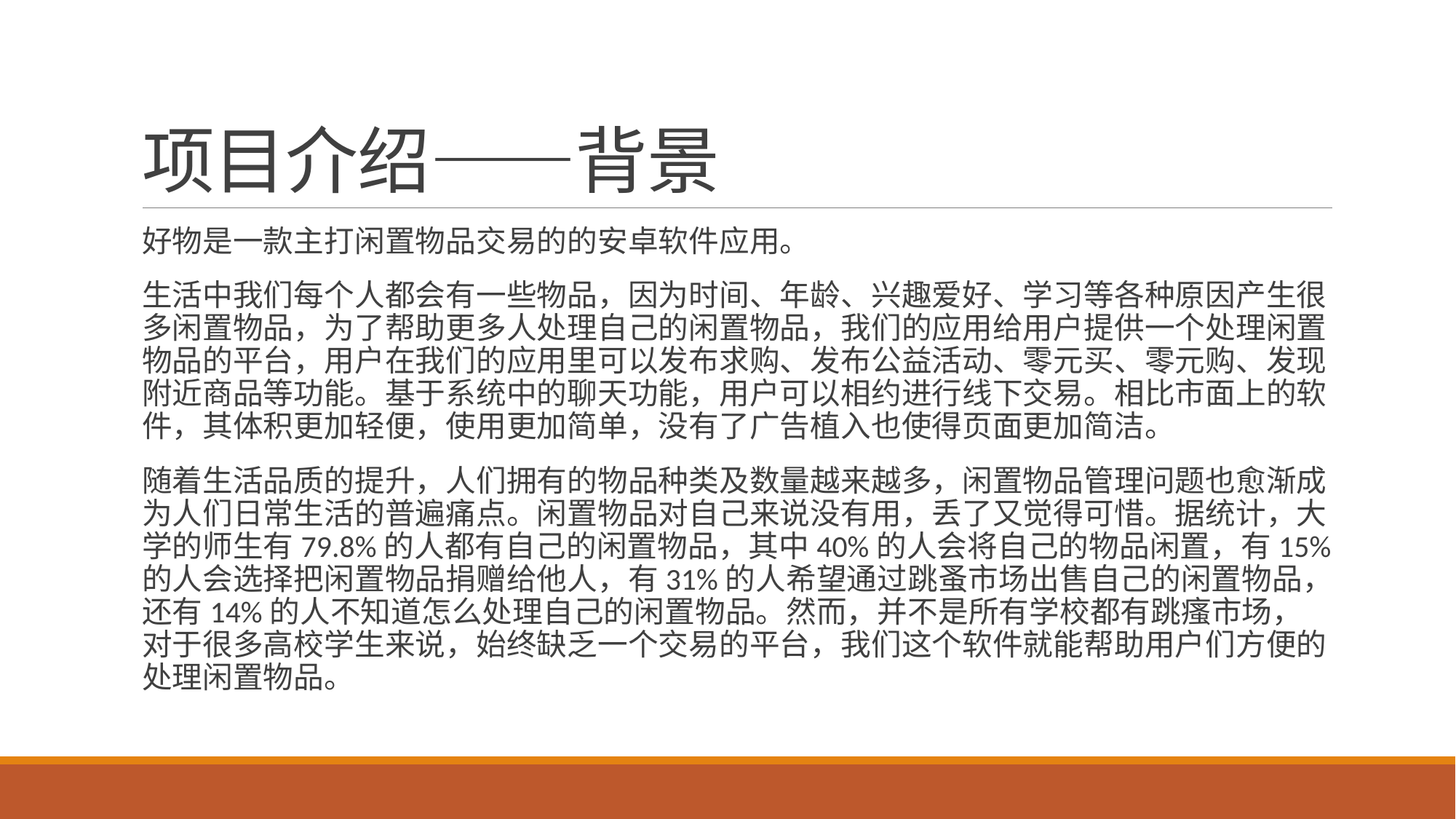

# 项目介绍——背景
好物是一款主打闲置物品交易的的安卓软件应用。
生活中我们每个人都会有一些物品，因为时间、年龄、兴趣爱好、学习等各种原因产生很多闲置物品，为了帮助更多人处理自己的闲置物品，我们的应用给用户提供一个处理闲置物品的平台，用户在我们的应用里可以发布求购、发布公益活动、零元买、零元购、发现附近商品等功能。基于系统中的聊天功能，用户可以相约进行线下交易。相比市面上的软件，其体积更加轻便，使用更加简单，没有了广告植入也使得页面更加简洁。
随着生活品质的提升，人们拥有的物品种类及数量越来越多，闲置物品管理问题也愈渐成为人们日常生活的普遍痛点。闲置物品对自己来说没有用，丢了又觉得可惜。据统计，大学的师生有79.8%的人都有自己的闲置物品，其中40%的人会将自己的物品闲置，有15%的人会选择把闲置物品捐赠给他人，有31%的人希望通过跳蚤市场出售自己的闲置物品，还有14%的人不知道怎么处理自己的闲置物品。然而，并不是所有学校都有跳瘙市场，对于很多高校学生来说，始终缺乏一个交易的平台，我们这个软件就能帮助用户们方便的处理闲置物品。